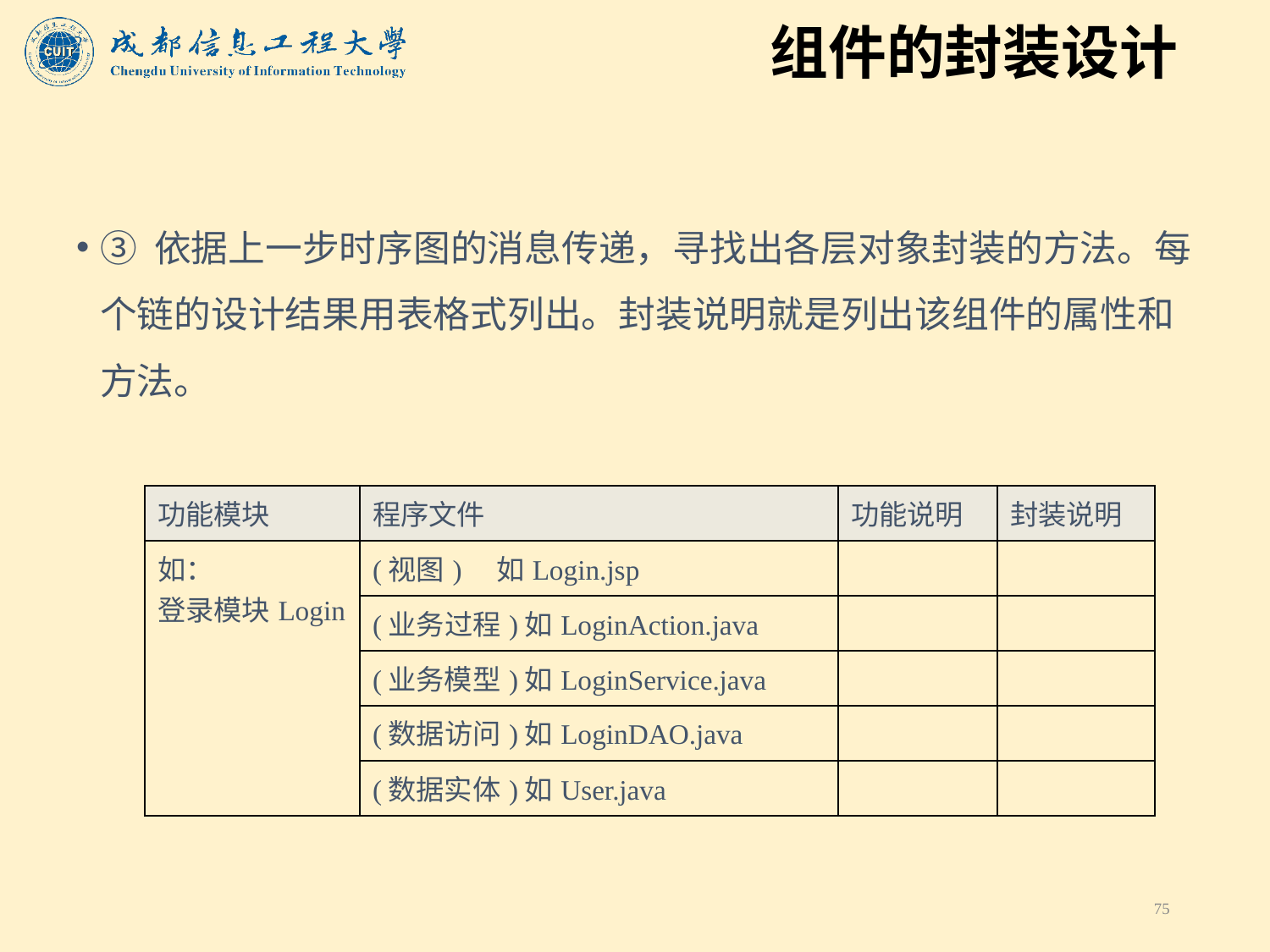

# 组件的封装设计
③ 依据上一步时序图的消息传递，寻找出各层对象封装的方法。每个链的设计结果用表格式列出。封装说明就是列出该组件的属性和方法。

| 功能模块 | 程序文件 | 功能说明 | 封装说明 |
| --- | --- | --- | --- |
| 如： 登录模块Login | (视图) 如Login.jsp |  |  |
|  | (业务过程)如LoginAction.java |  |  |
|  | (业务模型)如LoginService.java |  |  |
|  | (数据访问)如LoginDAO.java |  |  |
|  | (数据实体)如User.java |  |  |
75